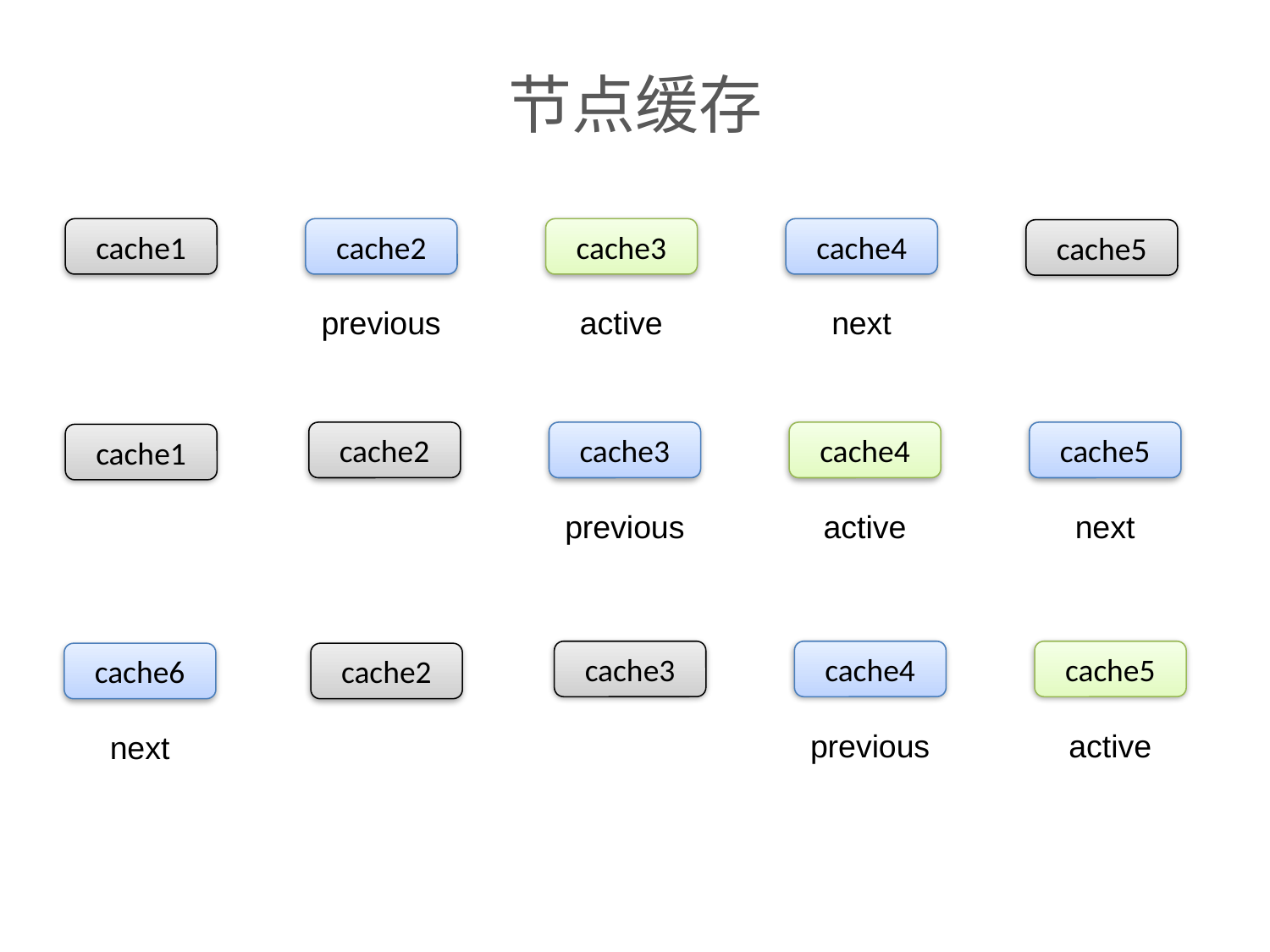

# 节点缓存
cache1
cache2
previous
cache3
active
cache4
next
cache5
cache2
cache3
previous
cache4
active
cache5
next
cache1
cache3
cache4
previous
cache5
active
cache6
next
cache2